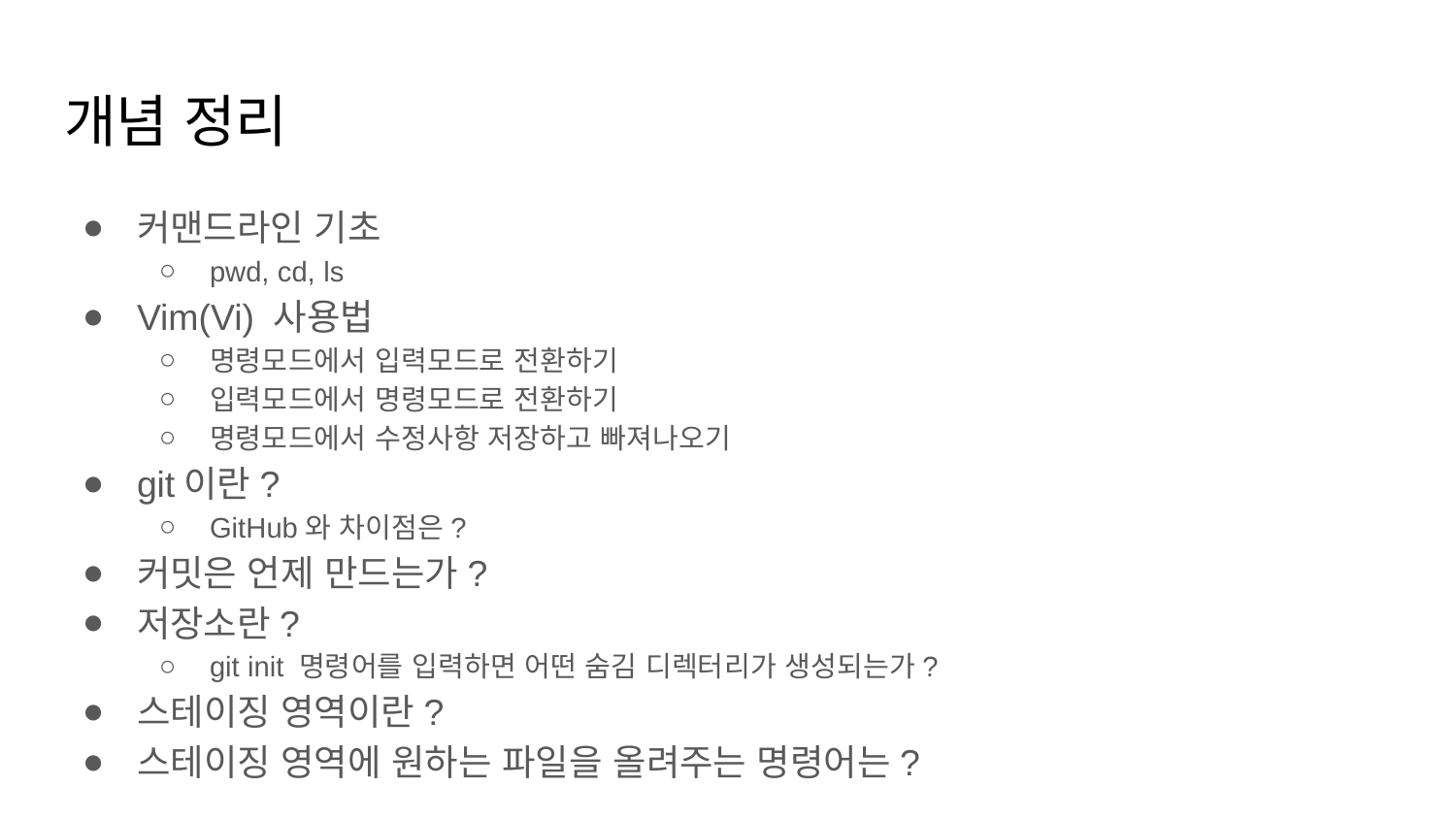

# 개념 정리
커맨드라인 기초
pwd, cd, ls
Vim(Vi) 사용법
명령모드에서 입력모드로 전환하기
입력모드에서 명령모드로 전환하기
명령모드에서 수정사항 저장하고 빠져나오기
git이란?
GitHub와 차이점은?
커밋은 언제 만드는가?
저장소란?
git init 명령어를 입력하면 어떤 숨김 디렉터리가 생성되는가?
스테이징 영역이란?
스테이징 영역에 원하는 파일을 올려주는 명령어는?